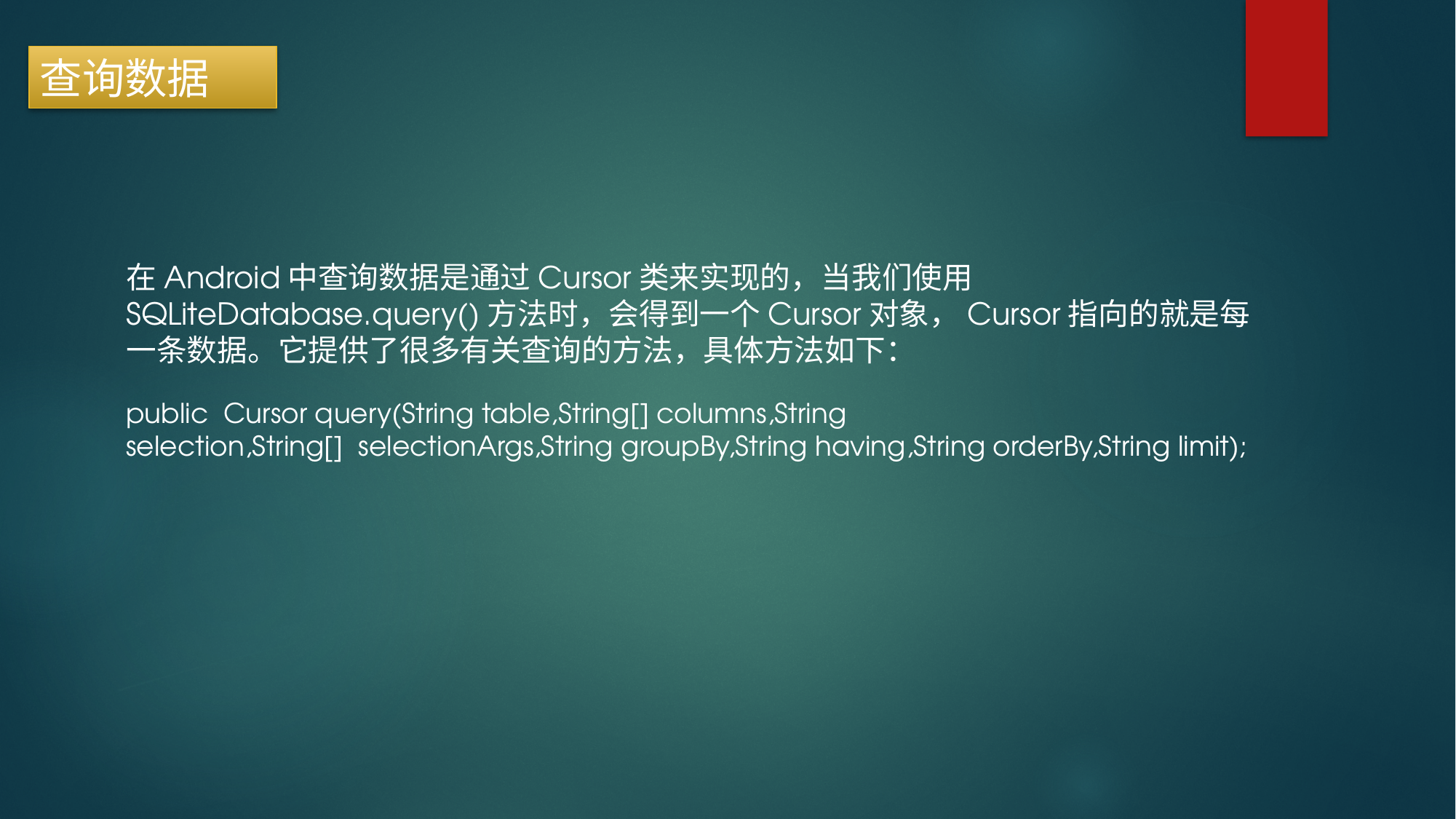

查询数据
在Android中查询数据是通过Cursor类来实现的，当我们使用SQLiteDatabase.query()方法时，会得到一个Cursor对象，Cursor指向的就是每一条数据。它提供了很多有关查询的方法，具体方法如下：
public  Cursor query(String table,String[] columns,String selection,String[]  selectionArgs,String groupBy,String having,String orderBy,String limit);